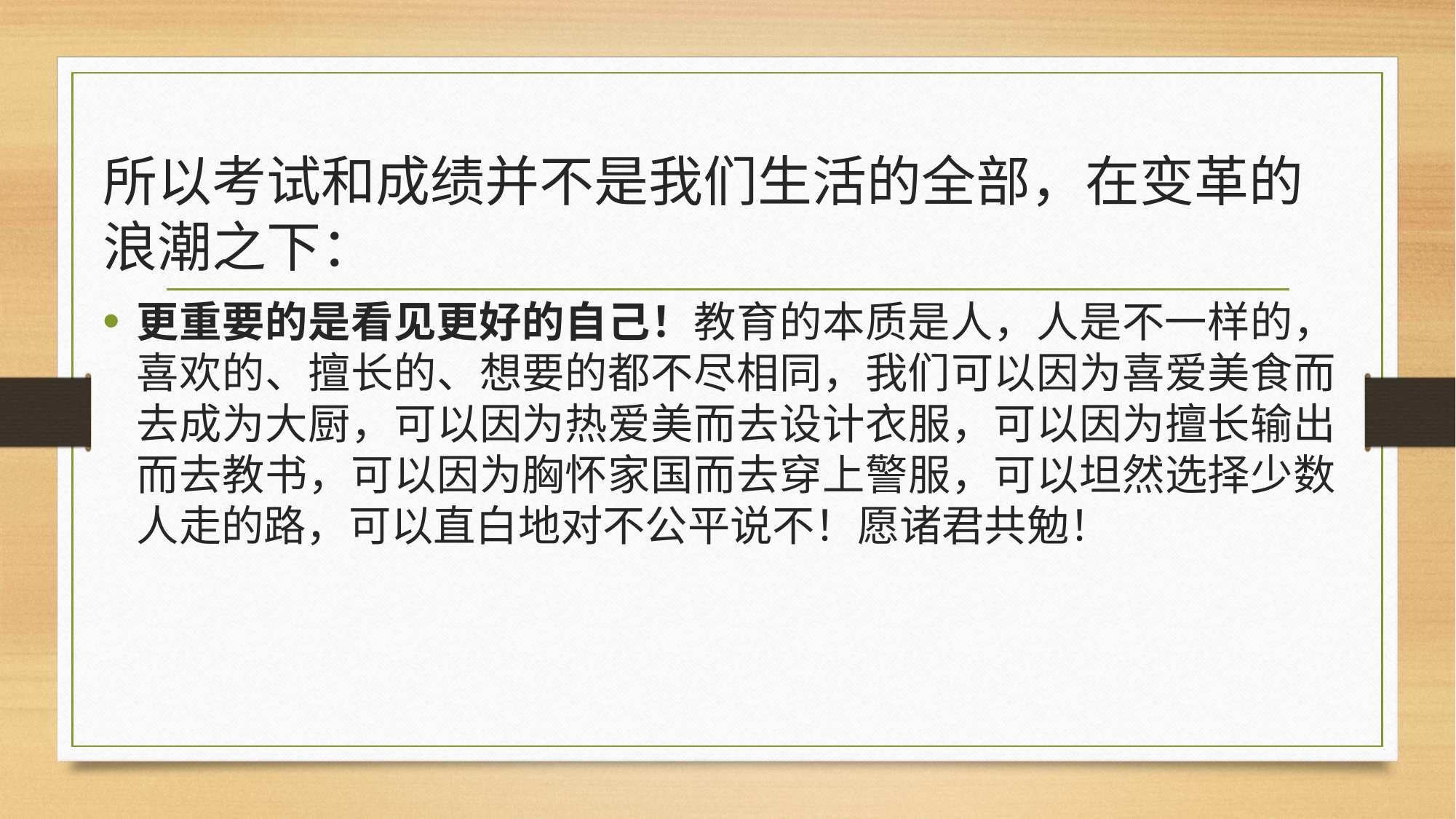

所以考试和成绩并不是我们生活的全部，在变革的浪潮之下：
更重要的是看见更好的自己！教育的本质是人，人是不一样的，喜欢的、擅长的、想要的都不尽相同，我们可以因为喜爱美食而去成为大厨，可以因为热爱美而去设计衣服，可以因为擅长输出而去教书，可以因为胸怀家国而去穿上警服，可以坦然选择少数人走的路，可以直白地对不公平说不！愿诸君共勉！